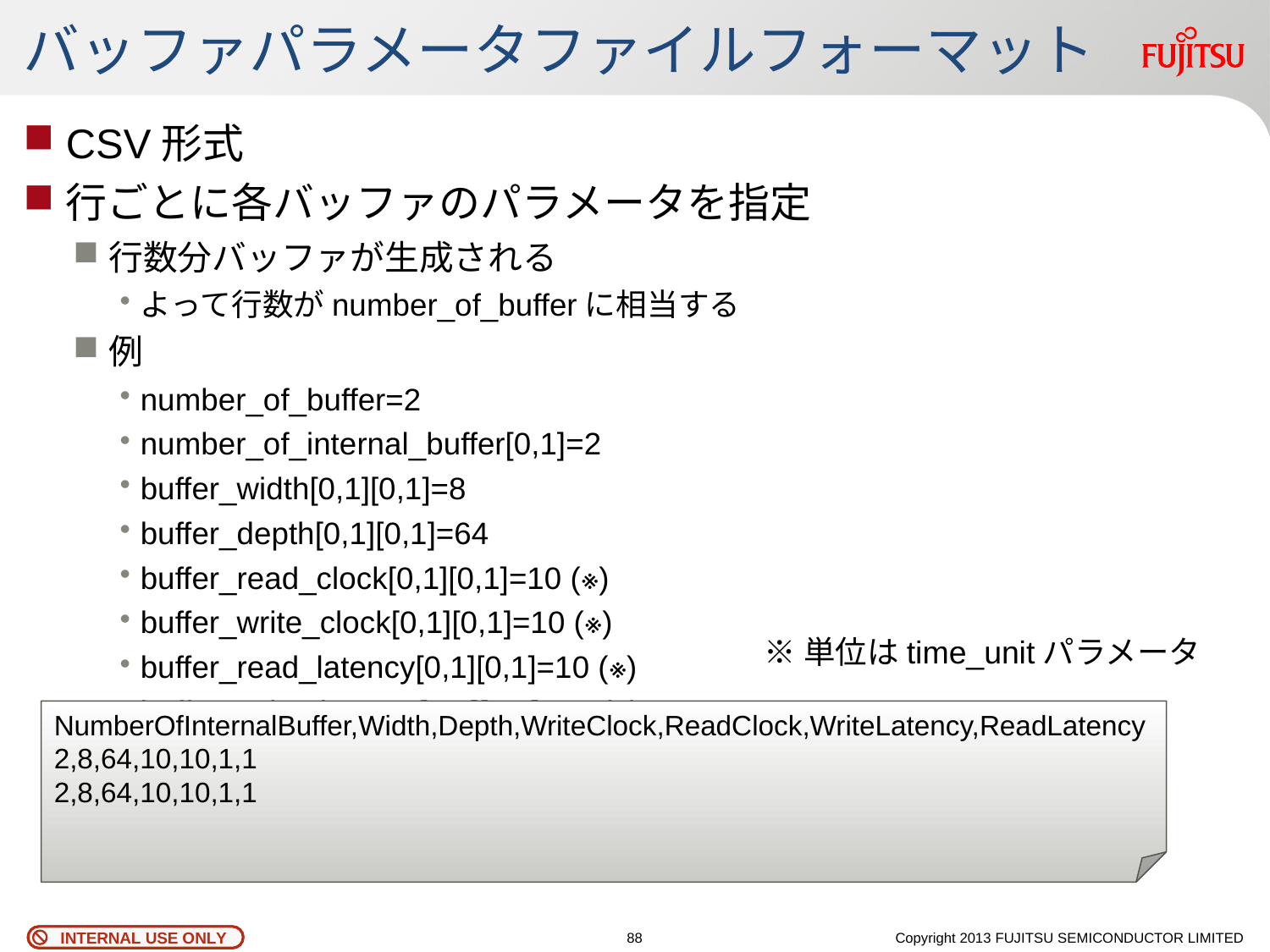

# バッファパラメータファイルフォーマット
CSV形式
行ごとに各バッファのパラメータを指定
行数分バッファが生成される
よって行数がnumber_of_bufferに相当する
例
number_of_buffer=2
number_of_internal_buffer[0,1]=2
buffer_width[0,1][0,1]=8
buffer_depth[0,1][0,1]=64
buffer_read_clock[0,1][0,1]=10 (※)
buffer_write_clock[0,1][0,1]=10 (※)
buffer_read_latency[0,1][0,1]=10 (※)
buffer_write_latency[0,1][0,1]=10 (※)

※単位はtime_unitパラメータ
NumberOfInternalBuffer,Width,Depth,WriteClock,ReadClock,WriteLatency,ReadLatency
2,8,64,10,10,1,1
2,8,64,10,10,1,1

88
Copyright 2013 FUJITSU SEMICONDUCTOR LIMITED